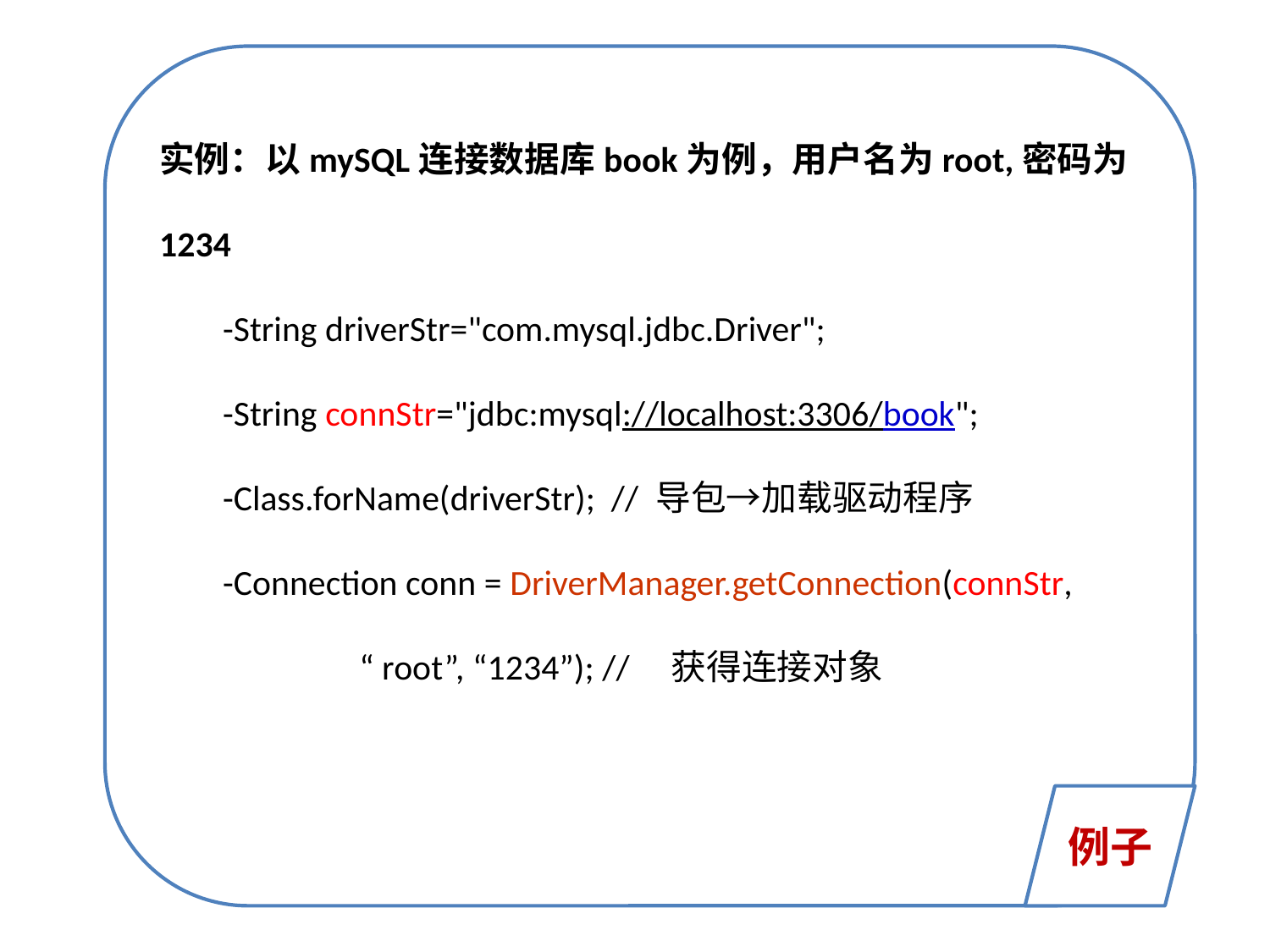

实例：以mySQL连接数据库book为例，用户名为root,密码为1234
-String driverStr="com.mysql.jdbc.Driver";
-String connStr="jdbc:mysql://localhost:3306/book";
-Class.forName(driverStr);  // 导包→加载驱动程序
-Connection conn = DriverManager.getConnection(connStr,                          “ root”, “1234”); //    获得连接对象
例子